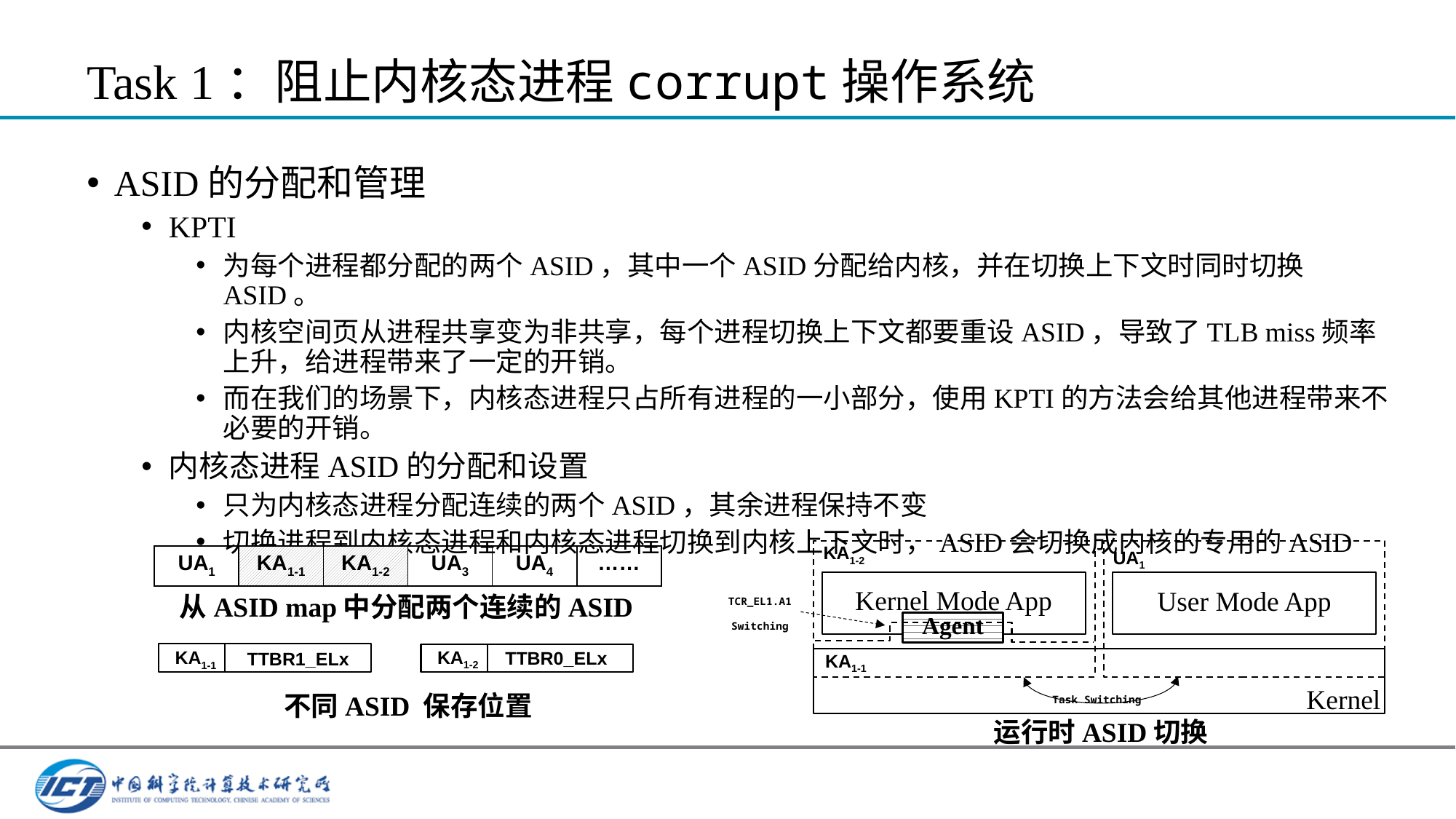

# Task 1：阻止内核态进程corrupt操作系统
ASID的分配和管理
KPTI
为每个进程都分配的两个ASID，其中一个ASID分配给内核，并在切换上下文时同时切换ASID。
内核空间页从进程共享变为非共享，每个进程切换上下文都要重设ASID，导致了TLB miss频率上升，给进程带来了一定的开销。
而在我们的场景下，内核态进程只占所有进程的一小部分，使用KPTI的方法会给其他进程带来不必要的开销。
内核态进程ASID的分配和设置
只为内核态进程分配连续的两个ASID，其余进程保持不变
切换进程到内核态进程和内核态进程切换到内核上下文时，ASID会切换成内核的专用的ASID

KA1-2

UA1
Kernel Mode App
User Mode App
TCR_EL1.A1
Switching
Agent

KA1-1

Task Switching
Kernel
| UA1 | KA1-1 | KA1-2 | UA3 | UA4 | …… |
| --- | --- | --- | --- | --- | --- |
从ASID map中分配两个连续的ASID
KA1-2
TTBR0_ELx

KA1-1
TTBR1_ELx

不同ASID 保存位置
运行时ASID切换